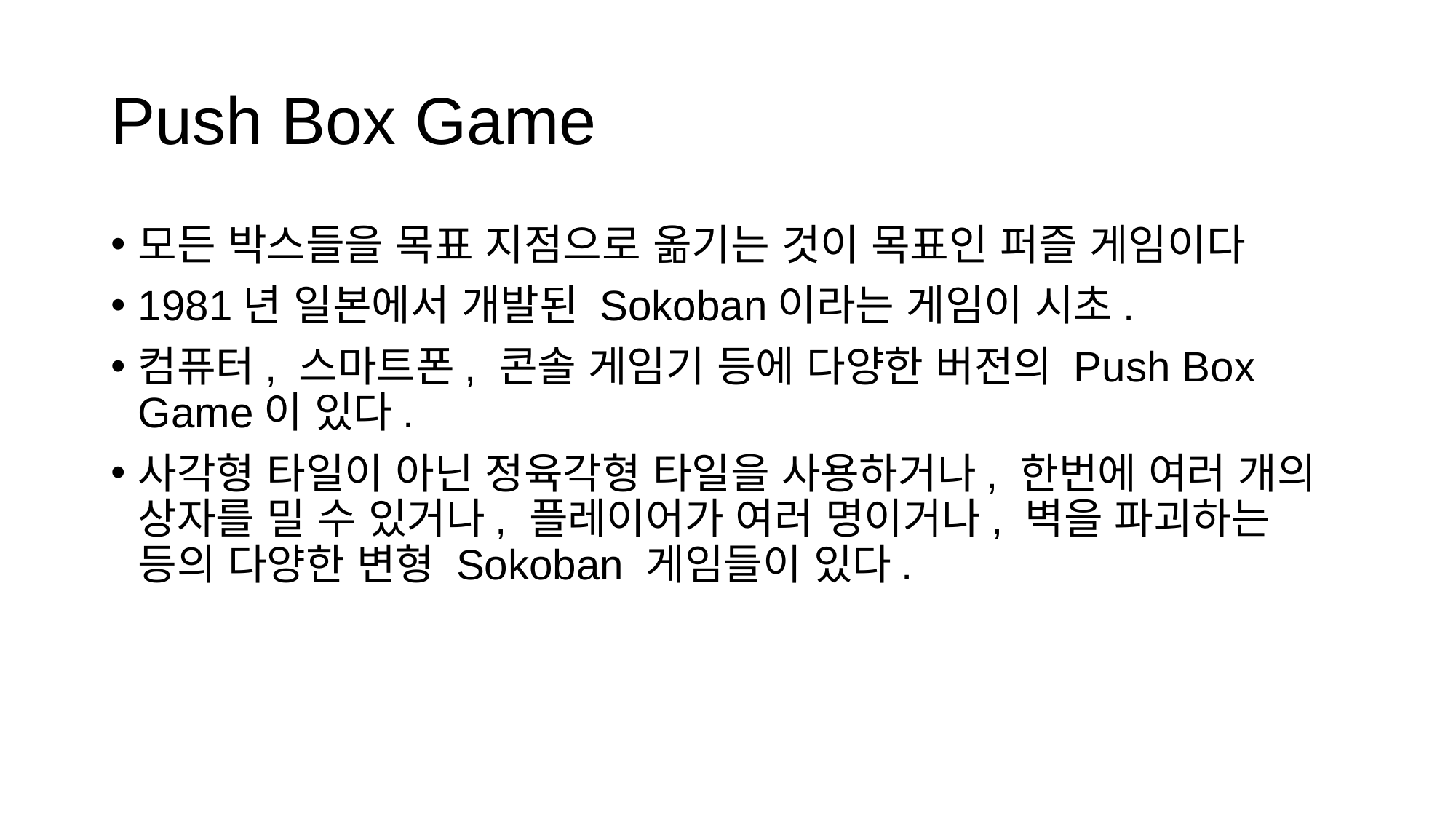

# Push Box Game
모든 박스들을 목표 지점으로 옮기는 것이 목표인 퍼즐 게임이다
1981년 일본에서 개발된 Sokoban이라는 게임이 시초.
컴퓨터, 스마트폰, 콘솔 게임기 등에 다양한 버전의 Push Box Game이 있다.
사각형 타일이 아닌 정육각형 타일을 사용하거나, 한번에 여러 개의 상자를 밀 수 있거나, 플레이어가 여러 명이거나, 벽을 파괴하는 등의 다양한 변형 Sokoban 게임들이 있다.